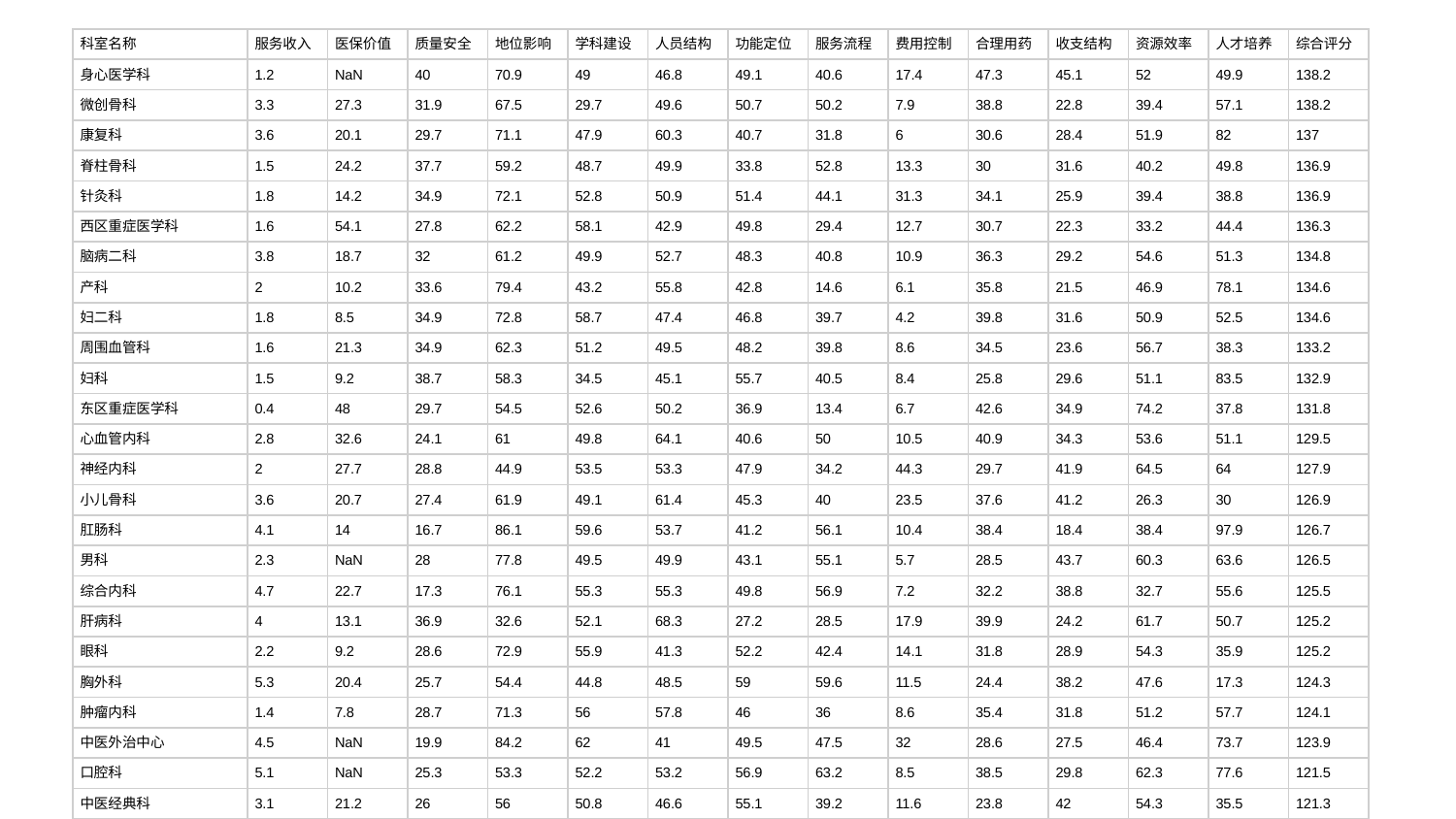

| 科室名称 | 服务收入 | 医保价值 | 质量安全 | 地位影响 | 学科建设 | 人员结构 | 功能定位 | 服务流程 | 费用控制 | 合理用药 | 收支结构 | 资源效率 | 人才培养 | 综合评分 |
| --- | --- | --- | --- | --- | --- | --- | --- | --- | --- | --- | --- | --- | --- | --- |
| 身心医学科 | 1.2 | NaN | 40 | 70.9 | 49 | 46.8 | 49.1 | 40.6 | 17.4 | 47.3 | 45.1 | 52 | 49.9 | 138.2 |
| 微创骨科 | 3.3 | 27.3 | 31.9 | 67.5 | 29.7 | 49.6 | 50.7 | 50.2 | 7.9 | 38.8 | 22.8 | 39.4 | 57.1 | 138.2 |
| 康复科 | 3.6 | 20.1 | 29.7 | 71.1 | 47.9 | 60.3 | 40.7 | 31.8 | 6 | 30.6 | 28.4 | 51.9 | 82 | 137 |
| 脊柱骨科 | 1.5 | 24.2 | 37.7 | 59.2 | 48.7 | 49.9 | 33.8 | 52.8 | 13.3 | 30 | 31.6 | 40.2 | 49.8 | 136.9 |
| 针灸科 | 1.8 | 14.2 | 34.9 | 72.1 | 52.8 | 50.9 | 51.4 | 44.1 | 31.3 | 34.1 | 25.9 | 39.4 | 38.8 | 136.9 |
| 西区重症医学科 | 1.6 | 54.1 | 27.8 | 62.2 | 58.1 | 42.9 | 49.8 | 29.4 | 12.7 | 30.7 | 22.3 | 33.2 | 44.4 | 136.3 |
| 脑病二科 | 3.8 | 18.7 | 32 | 61.2 | 49.9 | 52.7 | 48.3 | 40.8 | 10.9 | 36.3 | 29.2 | 54.6 | 51.3 | 134.8 |
| 产科 | 2 | 10.2 | 33.6 | 79.4 | 43.2 | 55.8 | 42.8 | 14.6 | 6.1 | 35.8 | 21.5 | 46.9 | 78.1 | 134.6 |
| 妇二科 | 1.8 | 8.5 | 34.9 | 72.8 | 58.7 | 47.4 | 46.8 | 39.7 | 4.2 | 39.8 | 31.6 | 50.9 | 52.5 | 134.6 |
| 周围血管科 | 1.6 | 21.3 | 34.9 | 62.3 | 51.2 | 49.5 | 48.2 | 39.8 | 8.6 | 34.5 | 23.6 | 56.7 | 38.3 | 133.2 |
| 妇科 | 1.5 | 9.2 | 38.7 | 58.3 | 34.5 | 45.1 | 55.7 | 40.5 | 8.4 | 25.8 | 29.6 | 51.1 | 83.5 | 132.9 |
| 东区重症医学科 | 0.4 | 48 | 29.7 | 54.5 | 52.6 | 50.2 | 36.9 | 13.4 | 6.7 | 42.6 | 34.9 | 74.2 | 37.8 | 131.8 |
| 心血管内科 | 2.8 | 32.6 | 24.1 | 61 | 49.8 | 64.1 | 40.6 | 50 | 10.5 | 40.9 | 34.3 | 53.6 | 51.1 | 129.5 |
| 神经内科 | 2 | 27.7 | 28.8 | 44.9 | 53.5 | 53.3 | 47.9 | 34.2 | 44.3 | 29.7 | 41.9 | 64.5 | 64 | 127.9 |
| 小儿骨科 | 3.6 | 20.7 | 27.4 | 61.9 | 49.1 | 61.4 | 45.3 | 40 | 23.5 | 37.6 | 41.2 | 26.3 | 30 | 126.9 |
| 肛肠科 | 4.1 | 14 | 16.7 | 86.1 | 59.6 | 53.7 | 41.2 | 56.1 | 10.4 | 38.4 | 18.4 | 38.4 | 97.9 | 126.7 |
| 男科 | 2.3 | NaN | 28 | 77.8 | 49.5 | 49.9 | 43.1 | 55.1 | 5.7 | 28.5 | 43.7 | 60.3 | 63.6 | 126.5 |
| 综合内科 | 4.7 | 22.7 | 17.3 | 76.1 | 55.3 | 55.3 | 49.8 | 56.9 | 7.2 | 32.2 | 38.8 | 32.7 | 55.6 | 125.5 |
| 肝病科 | 4 | 13.1 | 36.9 | 32.6 | 52.1 | 68.3 | 27.2 | 28.5 | 17.9 | 39.9 | 24.2 | 61.7 | 50.7 | 125.2 |
| 眼科 | 2.2 | 9.2 | 28.6 | 72.9 | 55.9 | 41.3 | 52.2 | 42.4 | 14.1 | 31.8 | 28.9 | 54.3 | 35.9 | 125.2 |
| 胸外科 | 5.3 | 20.4 | 25.7 | 54.4 | 44.8 | 48.5 | 59 | 59.6 | 11.5 | 24.4 | 38.2 | 47.6 | 17.3 | 124.3 |
| 肿瘤内科 | 1.4 | 7.8 | 28.7 | 71.3 | 56 | 57.8 | 46 | 36 | 8.6 | 35.4 | 31.8 | 51.2 | 57.7 | 124.1 |
| 中医外治中心 | 4.5 | NaN | 19.9 | 84.2 | 62 | 41 | 49.5 | 47.5 | 32 | 28.6 | 27.5 | 46.4 | 73.7 | 123.9 |
| 口腔科 | 5.1 | NaN | 25.3 | 53.3 | 52.2 | 53.2 | 56.9 | 63.2 | 8.5 | 38.5 | 29.8 | 62.3 | 77.6 | 121.5 |
| 中医经典科 | 3.1 | 21.2 | 26 | 56 | 50.8 | 46.6 | 55.1 | 39.2 | 11.6 | 23.8 | 42 | 54.3 | 35.5 | 121.3 |
| 心病一科 | 3.4 | 23.7 | 15.8 | 75 | 47.7 | 52.6 | 57.8 | 48.1 | 40.8 | 38.7 | 31.5 | 30.1 | 23.8 | 118.6 |
| 脾胃病科 | 2.8 | 13.6 | 25.6 | 59.4 | 48.8 | 67.9 | 43 | 48.2 | 6 | 35.5 | 20.7 | 63.3 | 32.3 | 118.5 |